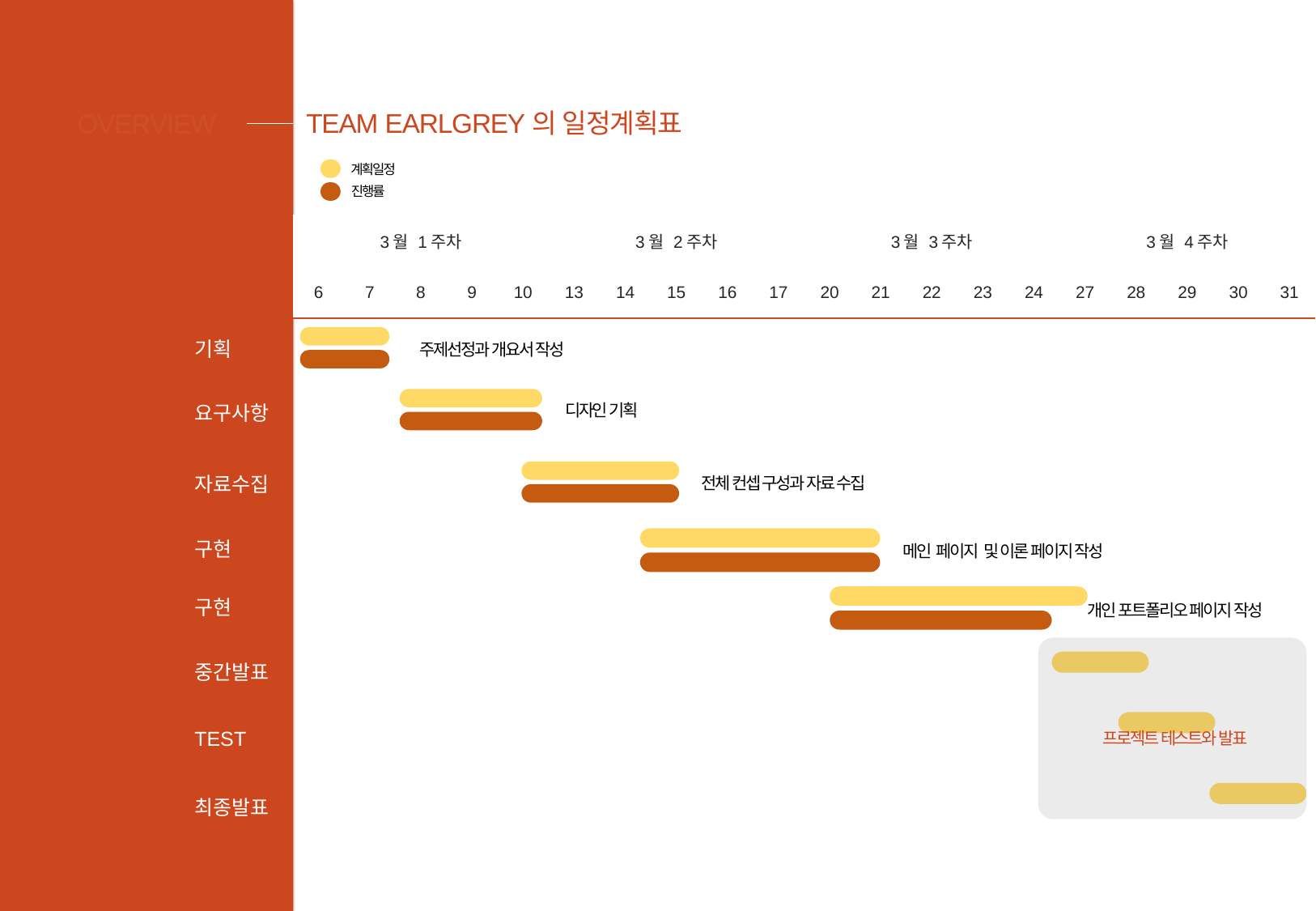

OVERVIEW
TEAM EARLGREY의 일정계획표
계획일정

진행률
|  | 3월 1주차 |  |  |  |  | 3월 2주차 |  |  |  |  | 3월 3주차 |  |  |  |  | 3월 4주차 |  |  |  |  |
| --- | --- | --- | --- | --- | --- | --- | --- | --- | --- | --- | --- | --- | --- | --- | --- | --- | --- | --- | --- | --- |
|  | 6 | 7 | 8 | 9 | 10 | 13 | 14 | 15 | 16 | 17 | 20 | 21 | 22 | 23 | 24 | 27 | 28 | 29 | 30 | 31 |
| 기획 |  |  |  |  |  |  |  |  |  |  |  |  |  |  |  |  |  |  |  |  |
| 요구사항 |  |  |  |  |  |  |  |  |  |  |  |  |  |  |  |  |  |  |  |  |
| 자료수집 |  |  |  |  |  |  |  |  |  |  |  |  |  |  |  |  |  |  |  |  |
| 구현 |  |  |  |  |  |  |  |  |  |  |  |  |  |  |  |  |  |  |  |  |
| 구현 |  |  |  |  |  |  |  |  |  |  |  |  |  |  |  |  |  |  |  |  |
| 중간발표 |  |  |  |  |  |  |  |  |  |  |  |  |  |  |  |  |  |  |  |  |
| TEST |  |  |  |  |  |  |  |  |  |  |  |  |  |  |  |  |  |  |  |  |
| 최종발표 |  |  |  |  |  |  |  |  |  |  |  |  |  |  |  |  |  |  |  |  |

주제선정과 개요서 작성

디자인 기획

전체 컨셉 구성과 자료 수집

메인  페이지  및 이론 페이지 작성

개인 포트폴리오 페이지 작성

프로젝트 테스트와 발표